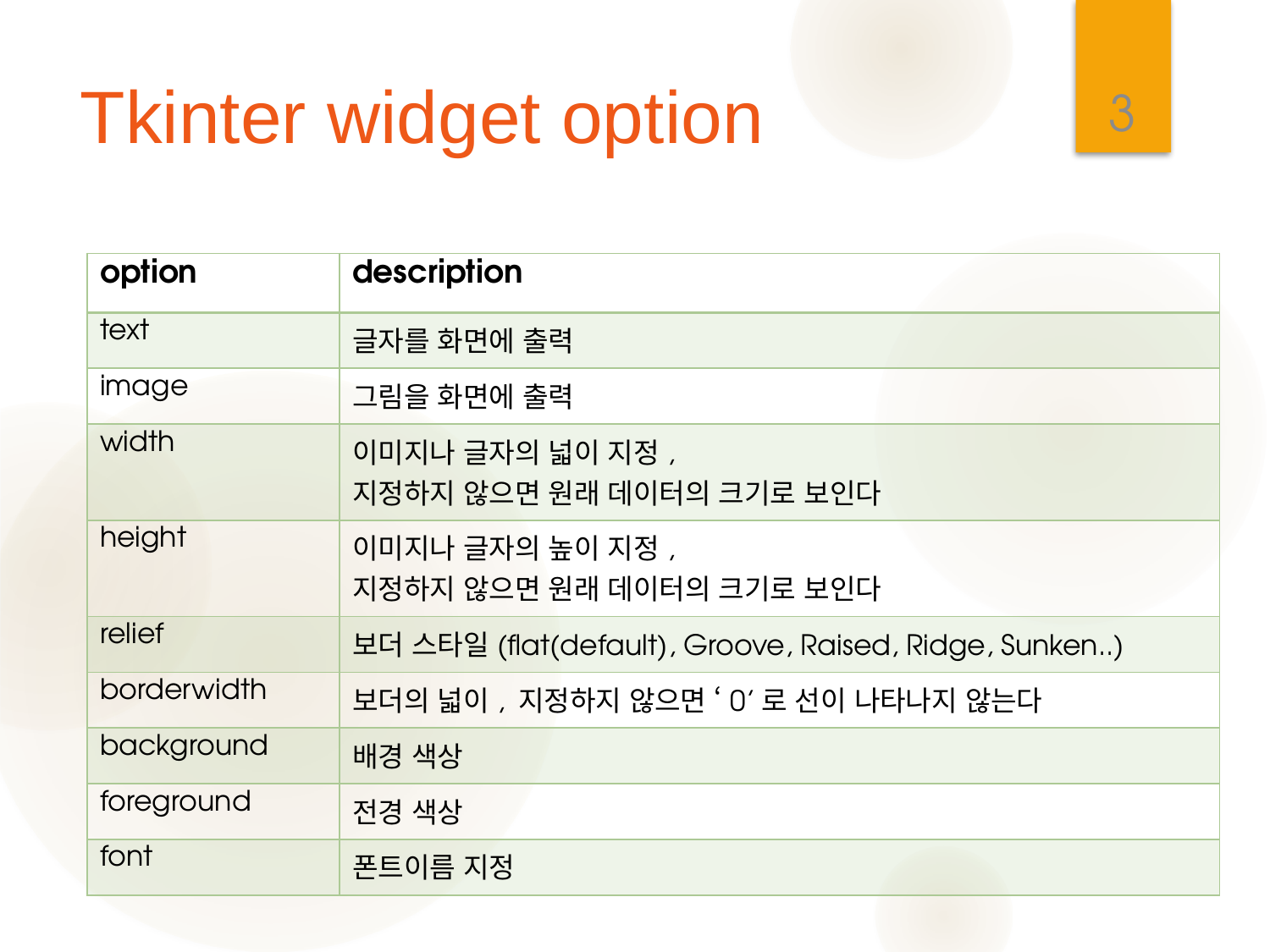

3
# Tkinter widget option
| option | description |
| --- | --- |
| text | 글자를 화면에 출력 |
| image | 그림을 화면에 출력 |
| width | 이미지나 글자의 넓이 지정, 지정하지 않으면 원래 데이터의 크기로 보인다 |
| height | 이미지나 글자의 높이 지정, 지정하지 않으면 원래 데이터의 크기로 보인다 |
| relief | 보더 스타일(flat(default), Groove, Raised, Ridge, Sunken..) |
| borderwidth | 보더의 넓이, 지정하지 않으면 ‘0’로 선이 나타나지 않는다 |
| background | 배경 색상 |
| foreground | 전경 색상 |
| font | 폰트이름 지정 |